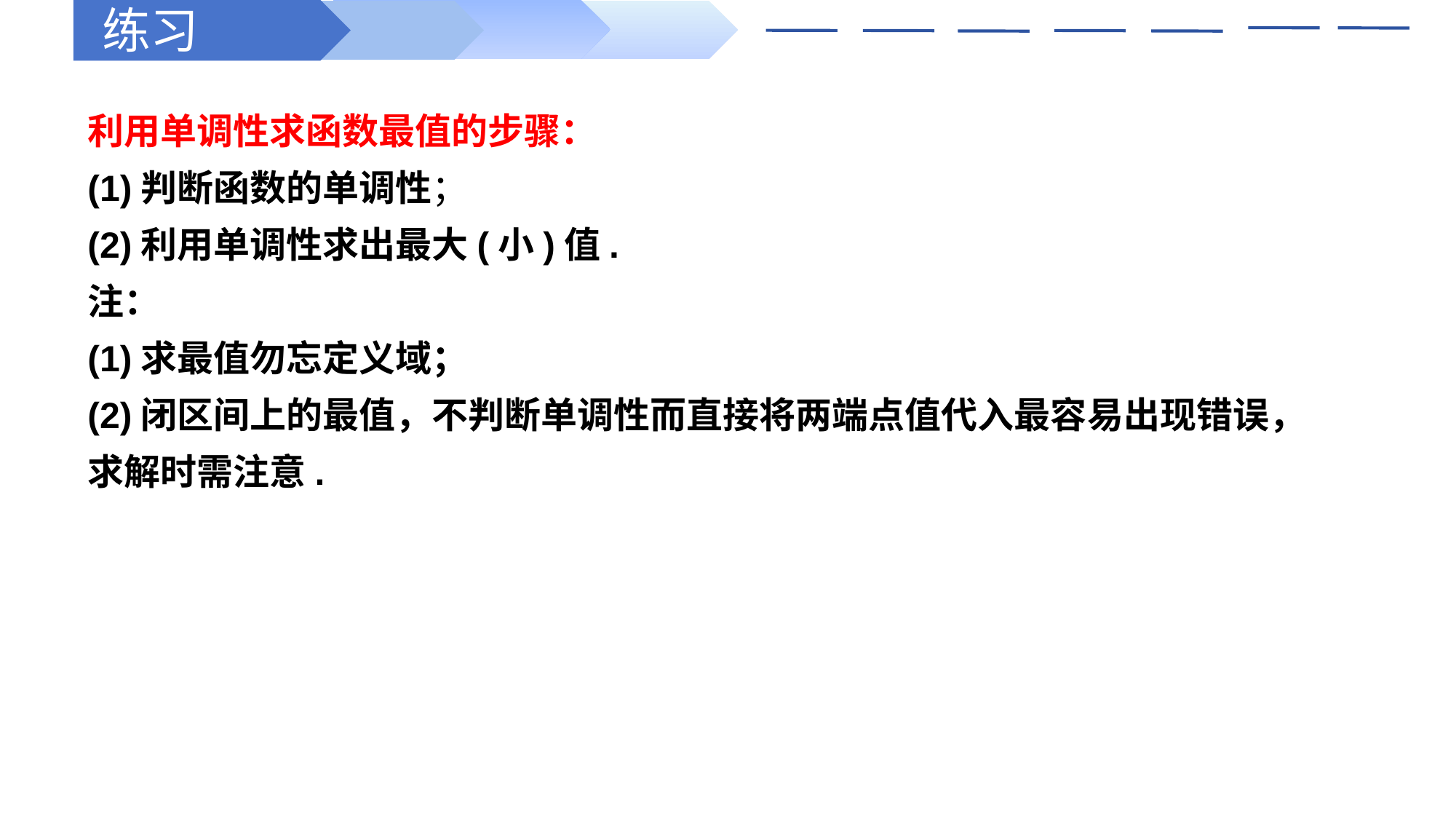

练习

利用单调性求函数最值的步骤：
(1)判断函数的单调性；
(2)利用单调性求出最大(小)值.
注：
(1)求最值勿忘定义域；
(2)闭区间上的最值，不判断单调性而直接将两端点值代入最容易出现错误，求解时需注意.